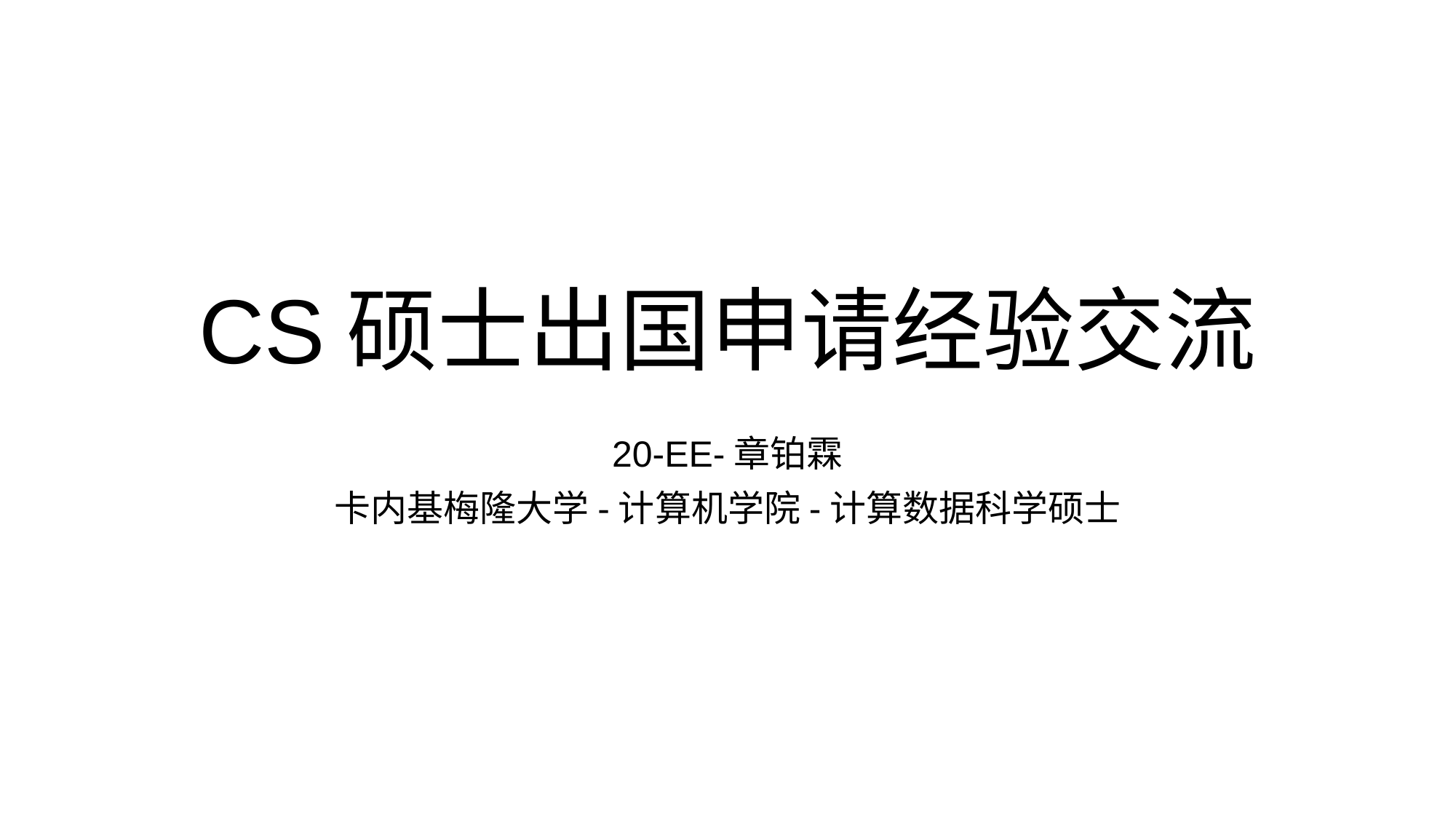

# CS硕士出国申请经验交流
20-EE-章铂霖
卡内基梅隆大学-计算机学院-计算数据科学硕士